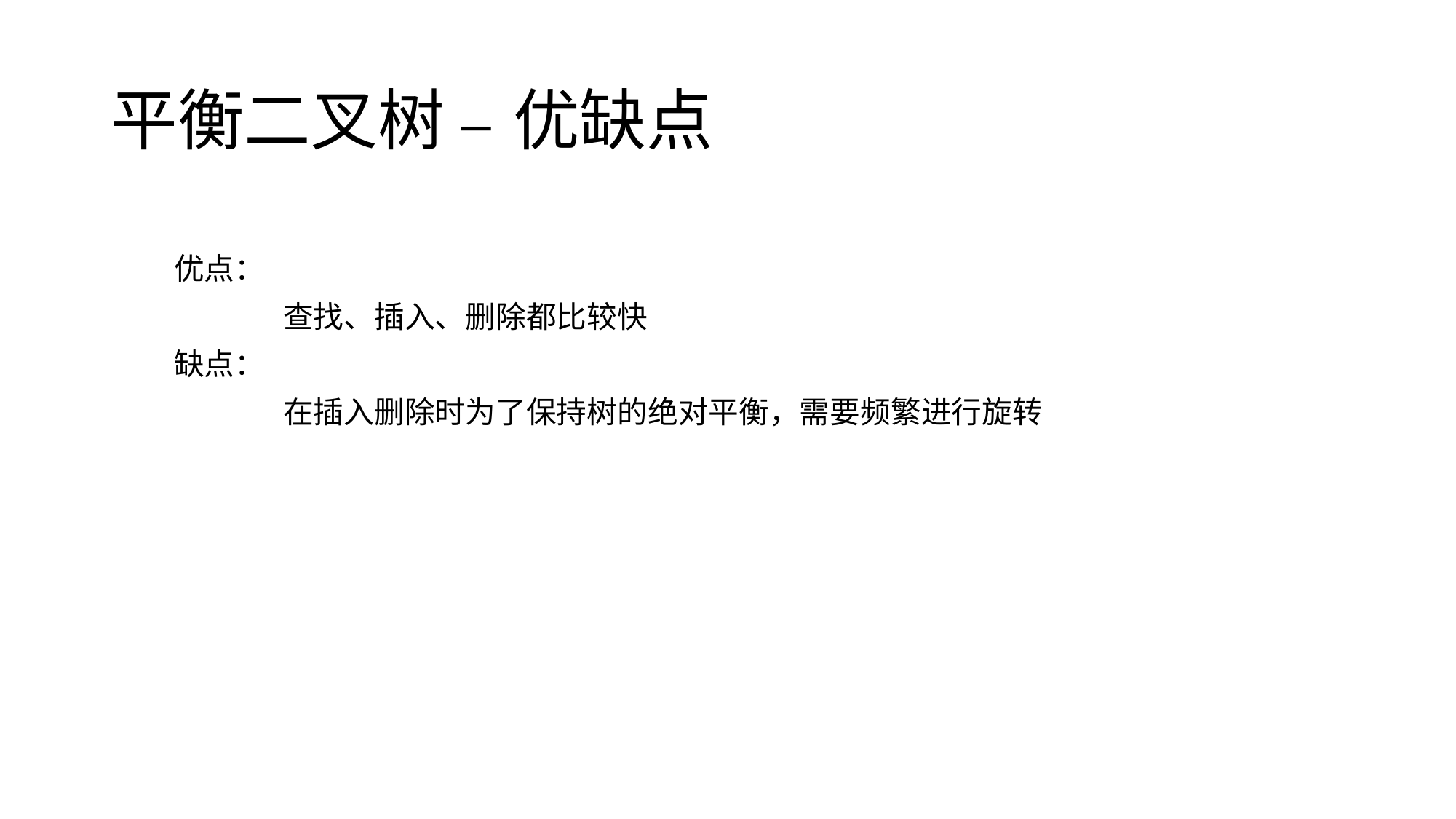

# 平衡二叉树-优缺点
优点：
	查找、插入、删除都比较快
缺点：
	在插入删除时为了保持树的绝对平衡，需要频繁进行旋转